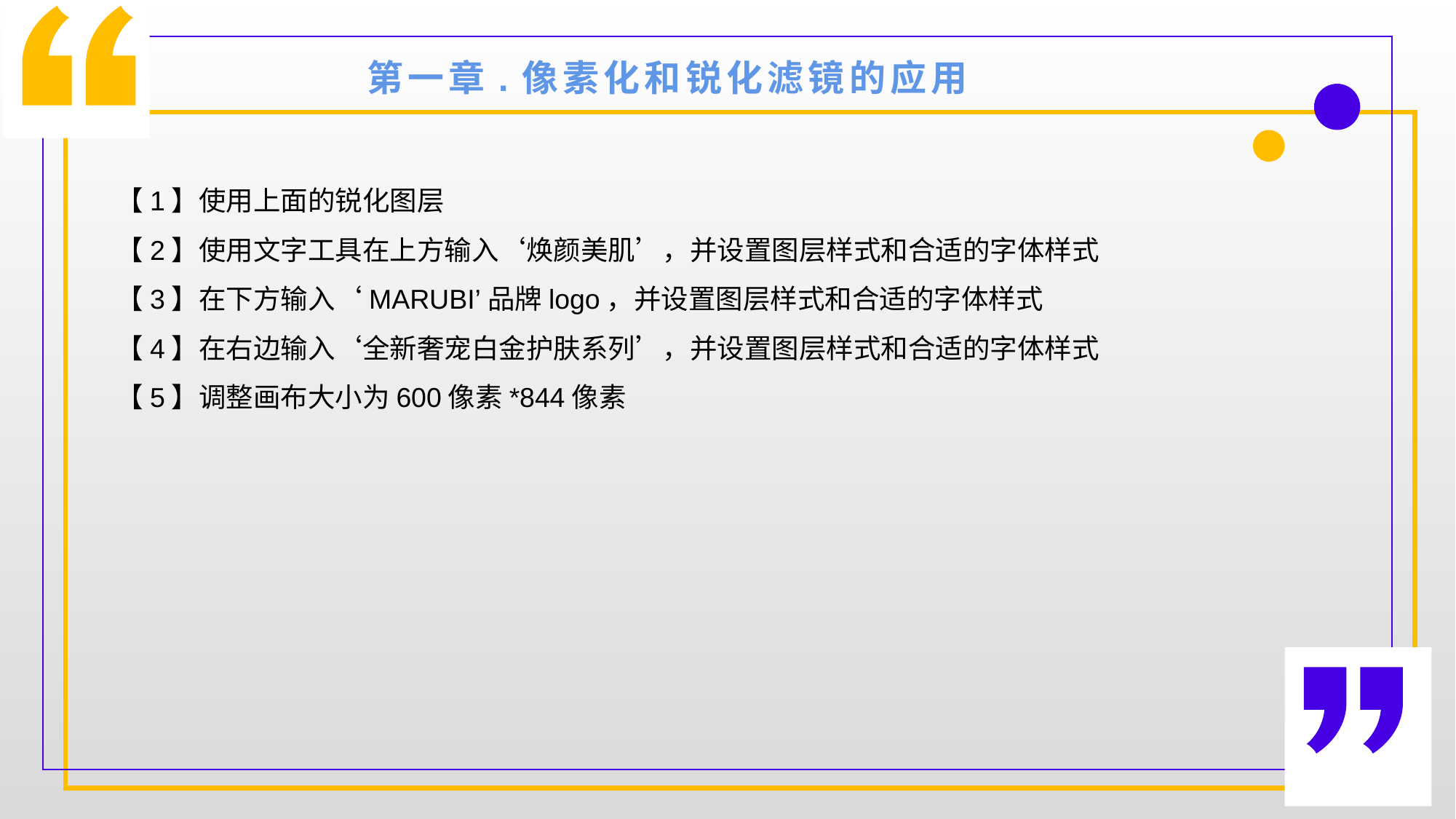

第一章.像素化和锐化滤镜的应用

【1】使用上面的锐化图层
【2】使用文字工具在上方输入‘焕颜美肌’，并设置图层样式和合适的字体样式
【3】在下方输入‘MARUBI’品牌logo，并设置图层样式和合适的字体样式
【4】在右边输入‘全新奢宠白金护肤系列’，并设置图层样式和合适的字体样式
【5】调整画布大小为600像素*844像素